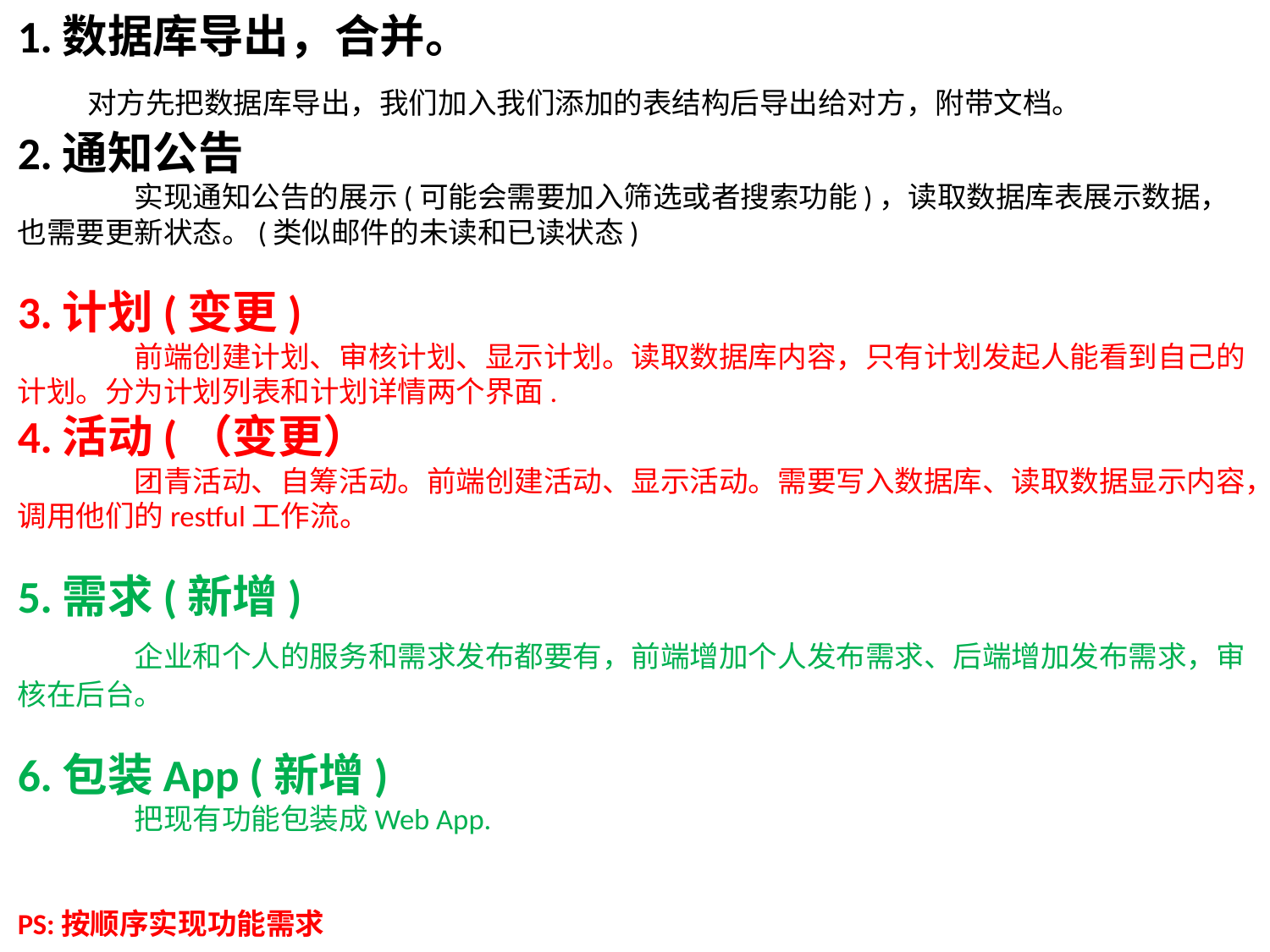

# 1.数据库导出，合并。 对方先把数据库导出，我们加入我们添加的表结构后导出给对方，附带文档。 2.通知公告 实现通知公告的展示(可能会需要加入筛选或者搜索功能)，读取数据库表展示数据，也需要更新状态。(类似邮件的未读和已读状态) 3.计划(变更) 前端创建计划、审核计划、显示计划。读取数据库内容，只有计划发起人能看到自己的计划。分为计划列表和计划详情两个界面. 4.活动(（变更） 团青活动、自筹活动。前端创建活动、显示活动。需要写入数据库、读取数据显示内容，调用他们的restful工作流。 5.需求(新增) 企业和个人的服务和需求发布都要有，前端增加个人发布需求、后端增加发布需求，审核在后台。 6.包装App (新增) 把现有功能包装成Web App. PS:按顺序实现功能需求